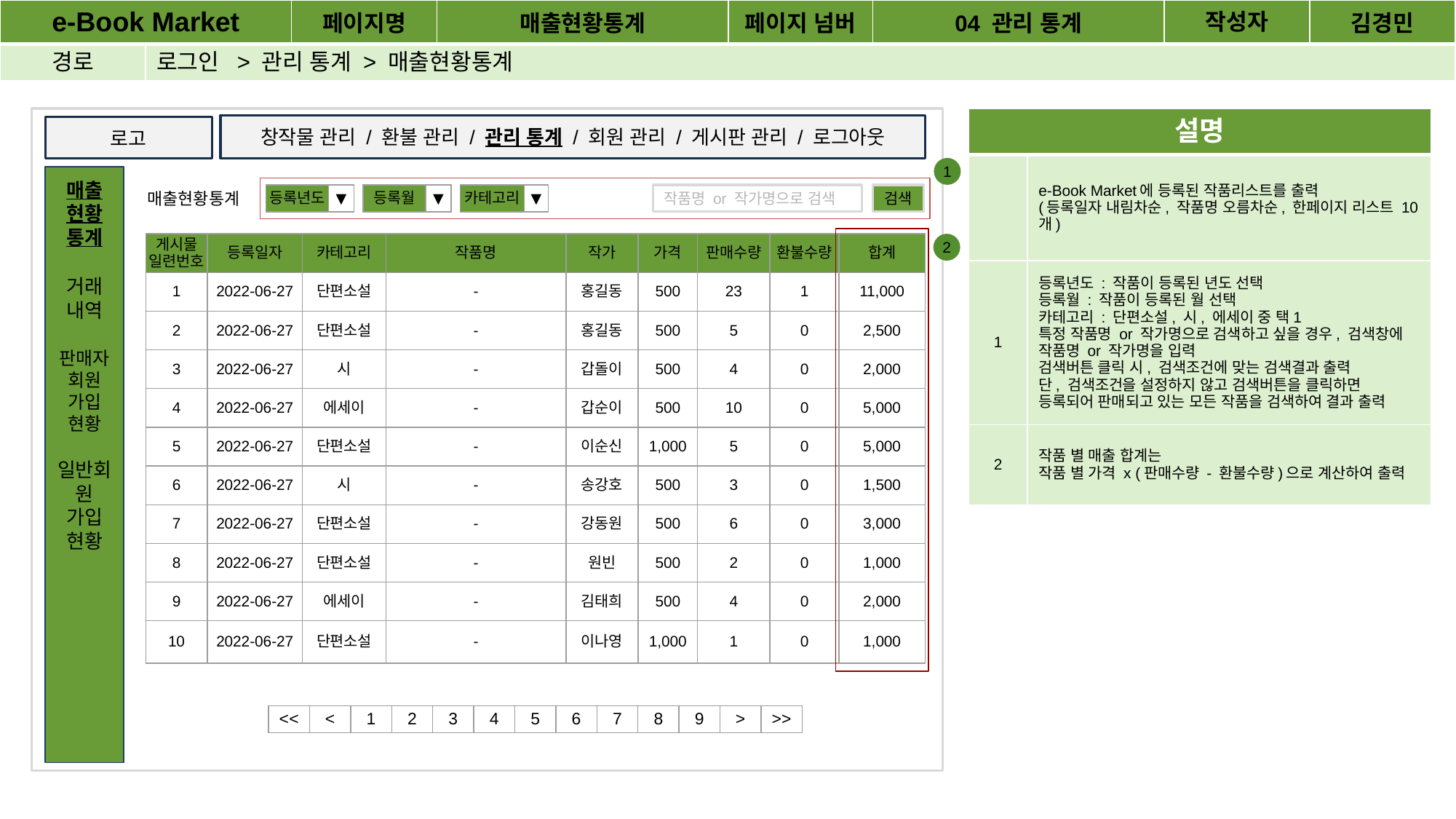

| e-Book Market |  | 페이지명 | 매출현황통계 | 페이지 넘버 | 04 관리 통계 | 작성자 | 김경민 |
| --- | --- | --- | --- | --- | --- | --- | --- |
| 경로 | 로그인 > 관리 통계 > 매출현황통계 |  |  |  |  |  |  |

| 설명 |  |
| --- | --- |
|  | e-Book Market에 등록된 작품리스트를 출력 (등록일자 내림차순, 작품명 오름차순, 한페이지 리스트 10개) |
| 1 | 등록년도 : 작품이 등록된 년도 선택 등록월 : 작품이 등록된 월 선택 카테고리 : 단편소설, 시, 에세이 중 택1 특정 작품명 or 작가명으로 검색하고 싶을 경우, 검색창에 작품명 or 작가명을 입력 검색버튼 클릭 시, 검색조건에 맞는 검색결과 출력 단, 검색조건을 설정하지 않고 검색버튼을 클릭하면 등록되어 판매되고 있는 모든 작품을 검색하여 결과 출력 |
| 2 | 작품 별 매출 합계는 작품 별 가격 x (판매수량 - 환불수량)으로 계산하여 출력 |
창작물 관리 / 환불 관리 / 관리 통계 / 회원 관리 / 게시판 관리 / 로그아웃
로고
1
매출
현황 통계

거래
내역

판매자회원 가입
현황

일반회원
가입
현황

매출현황통계
| 등록년도 | ▼ |
| --- | --- |
| 카테고리 | ▼ |
| --- | --- |
작품명 or 작가명으로 검색
| 등록월 | ▼ |
| --- | --- |
검색

| 게시물 일련번호 | 등록일자 | 카테고리 | 작품명 | 작가 | 가격 | 판매수량 | 환불수량 | 합계 |
| --- | --- | --- | --- | --- | --- | --- | --- | --- |
| 1 | 2022-06-27 | 단편소설 | - | 홍길동 | 500 | 23 | 1 | 11,000 |
| 2 | 2022-06-27 | 단편소설 | - | 홍길동 | 500 | 5 | 0 | 2,500 |
| 3 | 2022-06-27 | 시 | - | 갑돌이 | 500 | 4 | 0 | 2,000 |
| 4 | 2022-06-27 | 에세이 | - | 갑순이 | 500 | 10 | 0 | 5,000 |
| 5 | 2022-06-27 | 단편소설 | - | 이순신 | 1,000 | 5 | 0 | 5,000 |
| 6 | 2022-06-27 | 시 | - | 송강호 | 500 | 3 | 0 | 1,500 |
| 7 | 2022-06-27 | 단편소설 | - | 강동원 | 500 | 6 | 0 | 3,000 |
| 8 | 2022-06-27 | 단편소설 | - | 원빈 | 500 | 2 | 0 | 1,000 |
| 9 | 2022-06-27 | 에세이 | - | 김태희 | 500 | 4 | 0 | 2,000 |
| 10 | 2022-06-27 | 단편소설 | - | 이나영 | 1,000 | 1 | 0 | 1,000 |
2
| << | < | 1 | 2 | 3 | 4 | 5 | 6 | 7 | 8 | 9 | > | >> |
| --- | --- | --- | --- | --- | --- | --- | --- | --- | --- | --- | --- | --- |